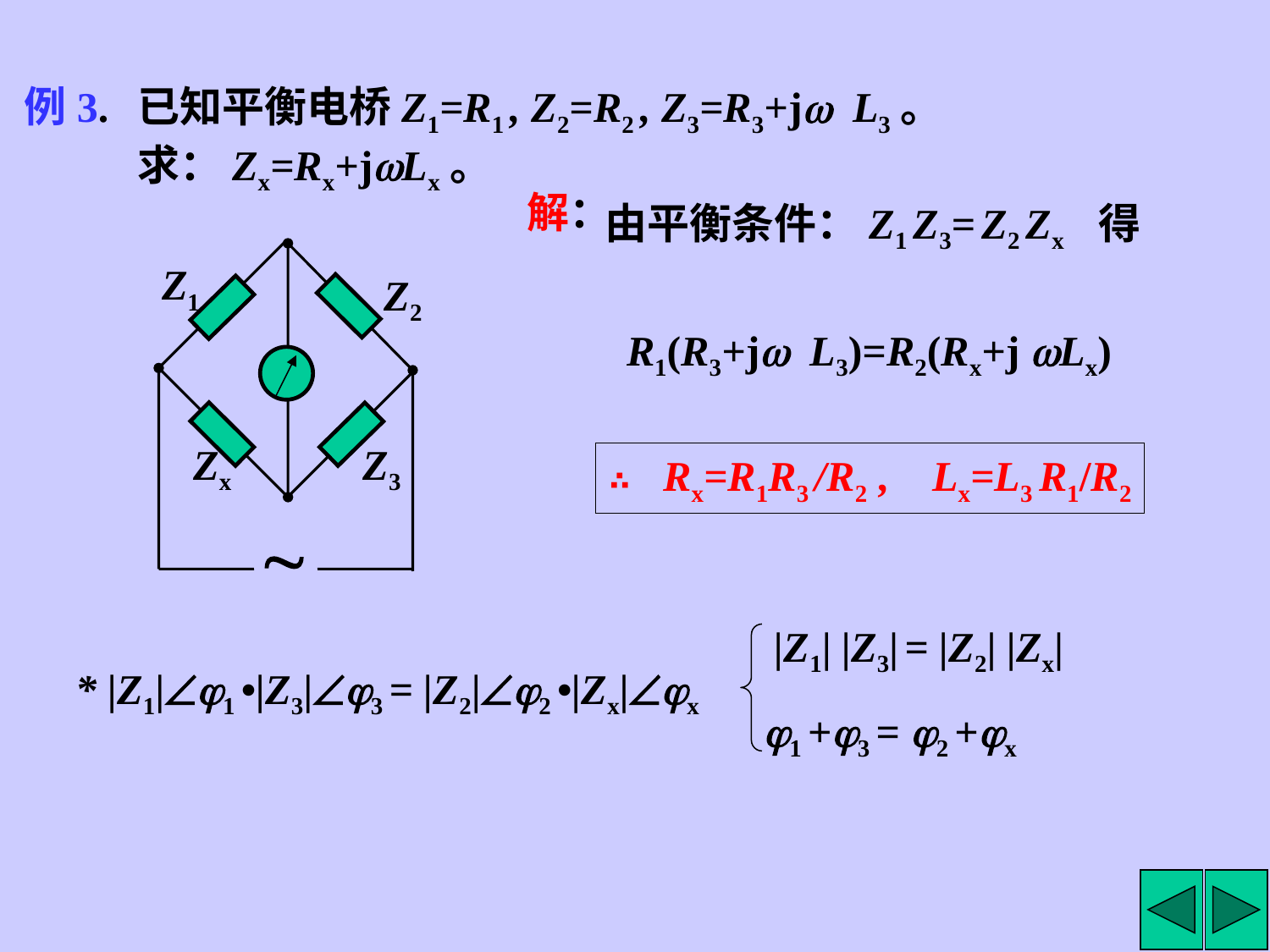

例3.
已知平衡电桥Z1=R1 , Z2=R2 , Z3=R3+jω L3。
求：Zx=Rx+jωLx。
解：
由平衡条件：Z1 Z3= Z2 Zx    得

Z1
Z2

Zx
Z3
∼

R1(R3+jω L3)=R2(Rx+j ωLx)
∴   Rx=R1R3 /R2  ,    Lx=L3 R1/R2
 |Z1| |Z3| = |Z2| |Zx|

* |Z1|∠ϕ1 •|Z3|∠ϕ3 = |Z2|∠ϕ2 •|Zx|∠ϕx
ϕ1 +ϕ3 = ϕ2 +ϕx